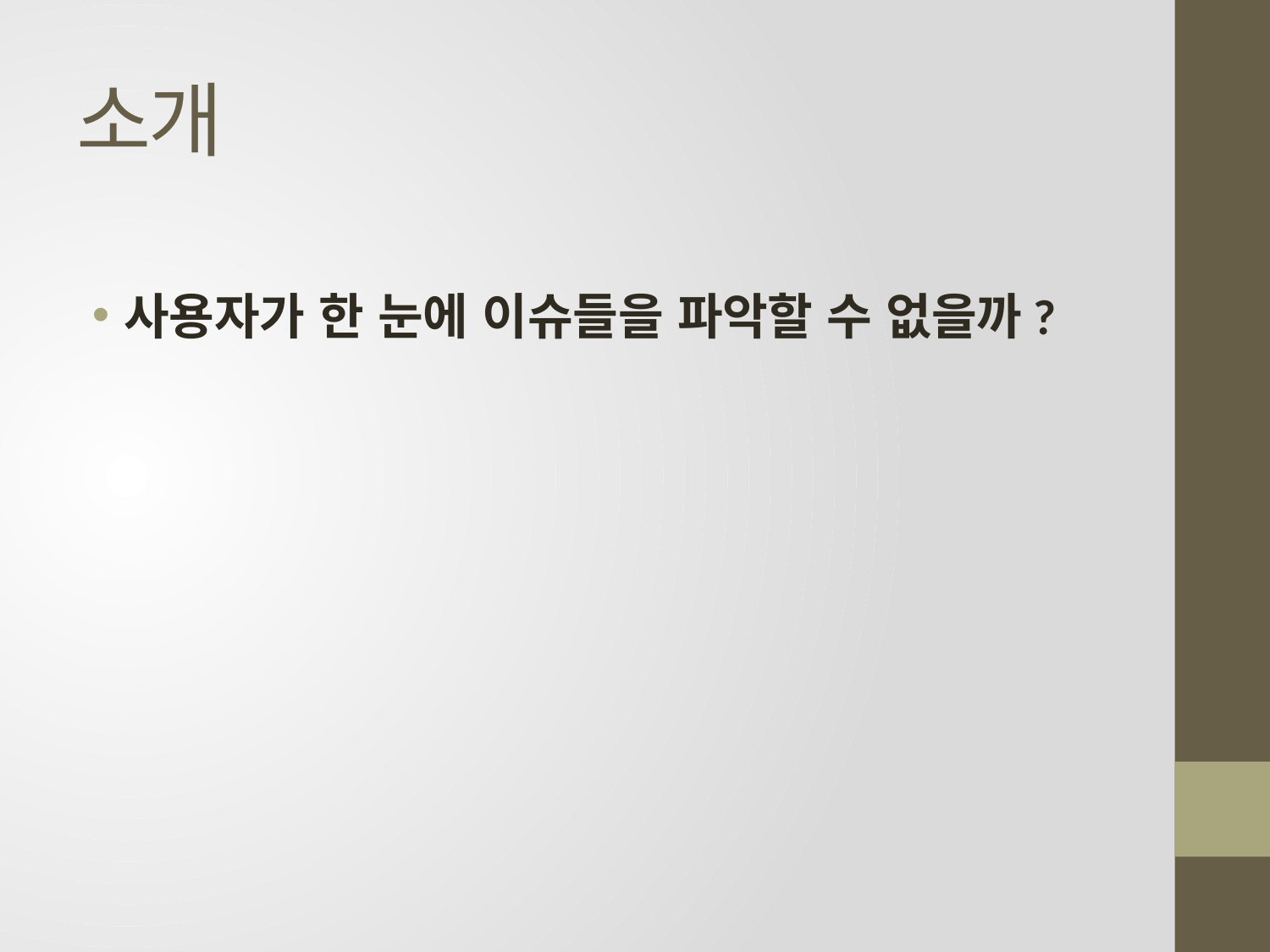

# 소개

사용자가 한 눈에 이슈들을 파악할 수 없을까?